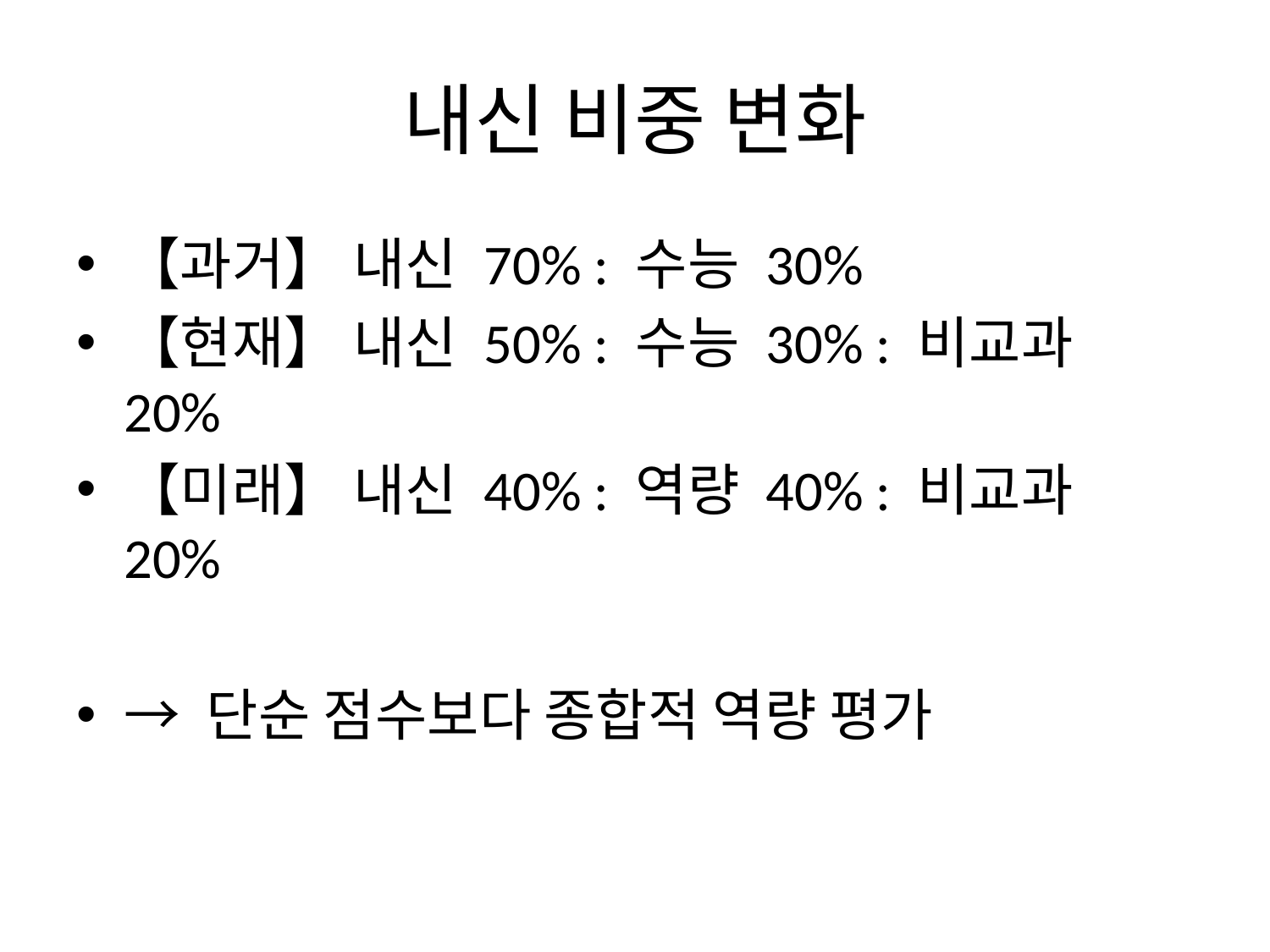

# 내신 비중 변화
【과거】 내신 70% : 수능 30%
【현재】 내신 50% : 수능 30% : 비교과 20%
【미래】 내신 40% : 역량 40% : 비교과 20%

→ 단순 점수보다 종합적 역량 평가